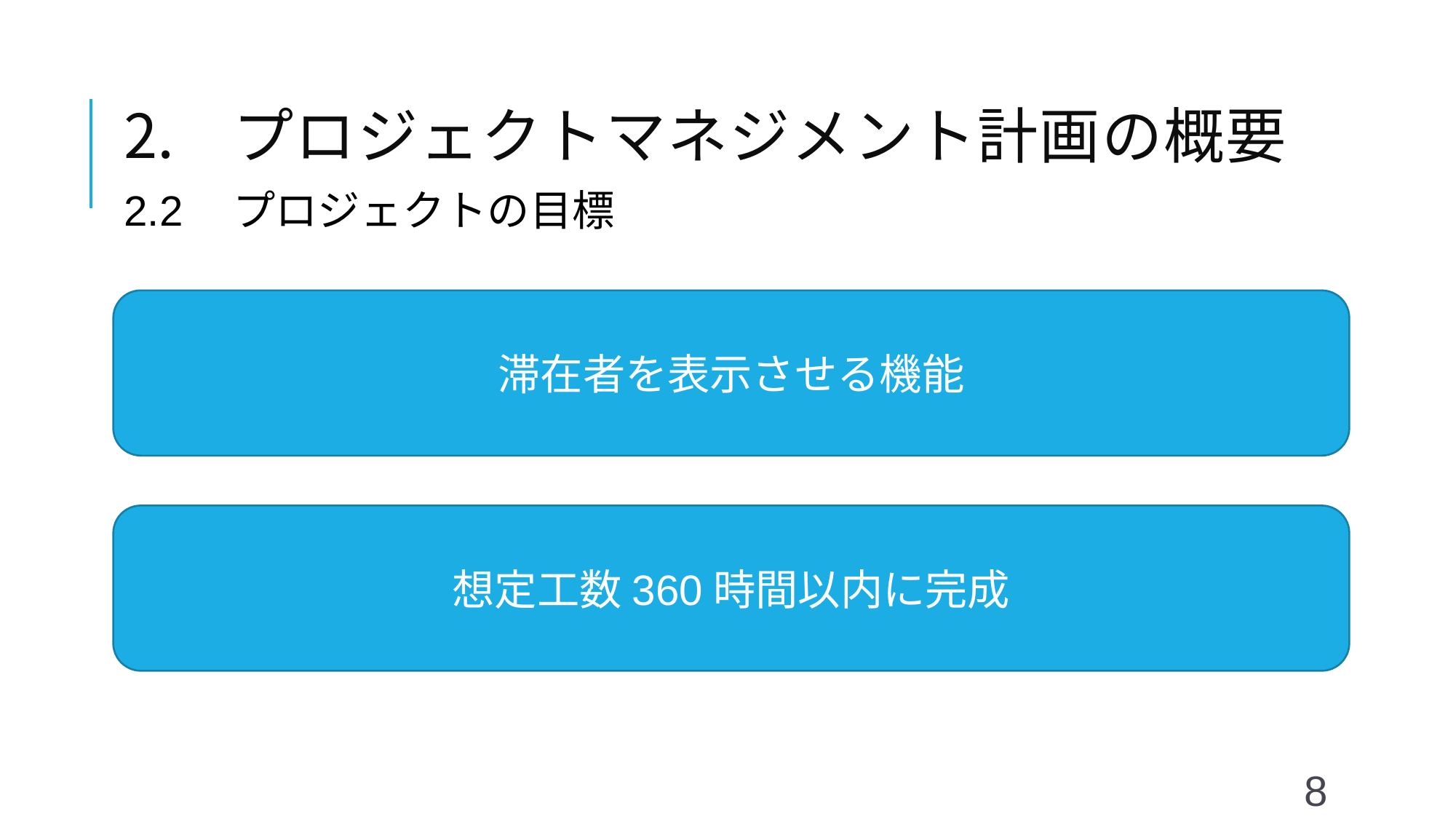

プロジェクトマネジメント計画の概要
2.2	プロジェクトの目標
滞在者を表示させる機能
想定工数360時間以内に完成
8